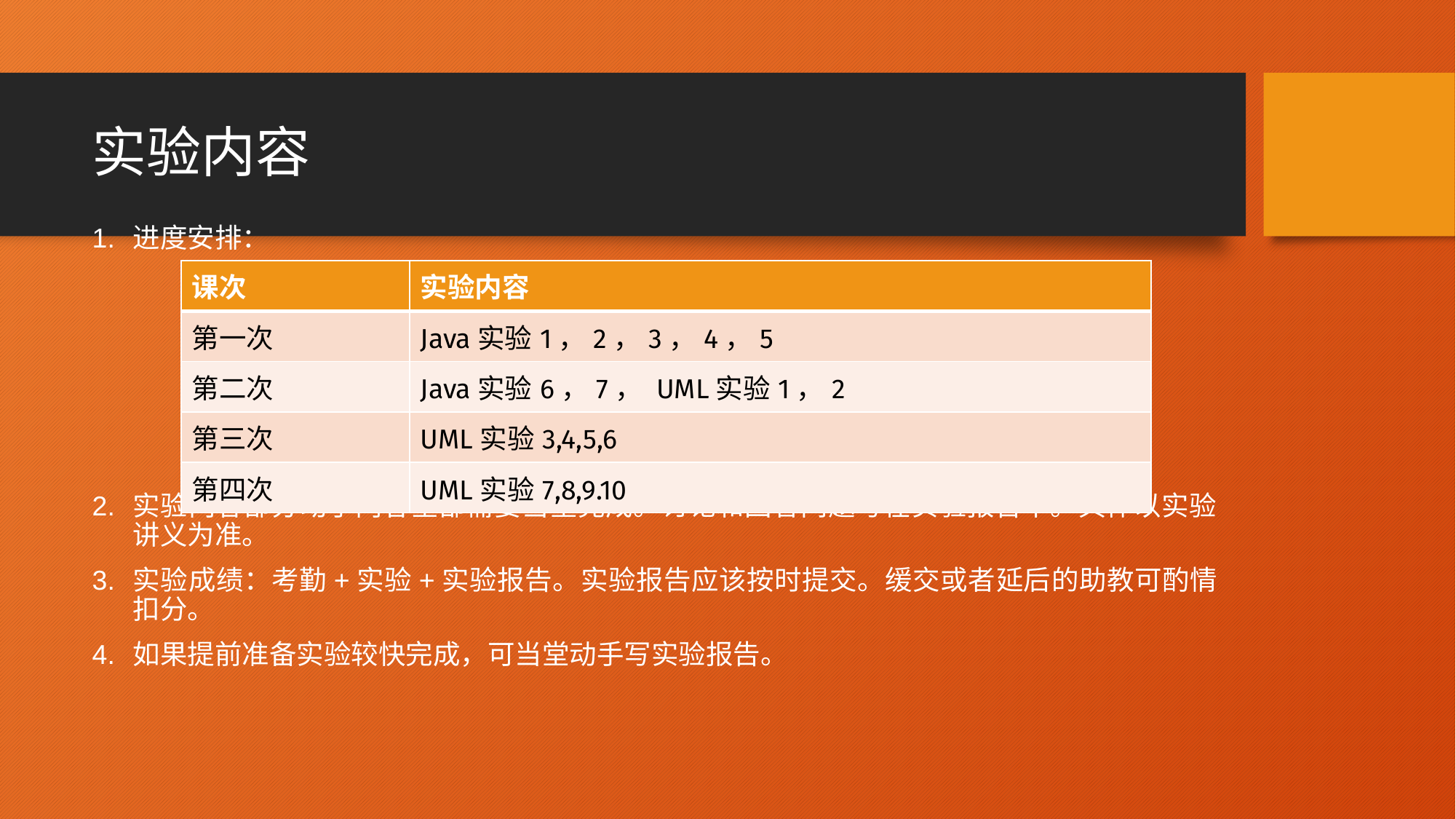

# 实验内容
进度安排：

实验内容部分动手内容全部需要当堂完成。讨论和回答问题写在实验报告中。具体以实验讲义为准。
实验成绩：考勤+实验+实验报告。实验报告应该按时提交。缓交或者延后的助教可酌情扣分。
如果提前准备实验较快完成，可当堂动手写实验报告。

| 课次 | 实验内容 |
| --- | --- |
| 第一次 | Java实验1，2，3，4，5 |
| 第二次 | Java实验6，7， UML实验1，2 |
| 第三次 | UML实验3,4,5,6 |
| 第四次 | UML实验7,8,9.10 |